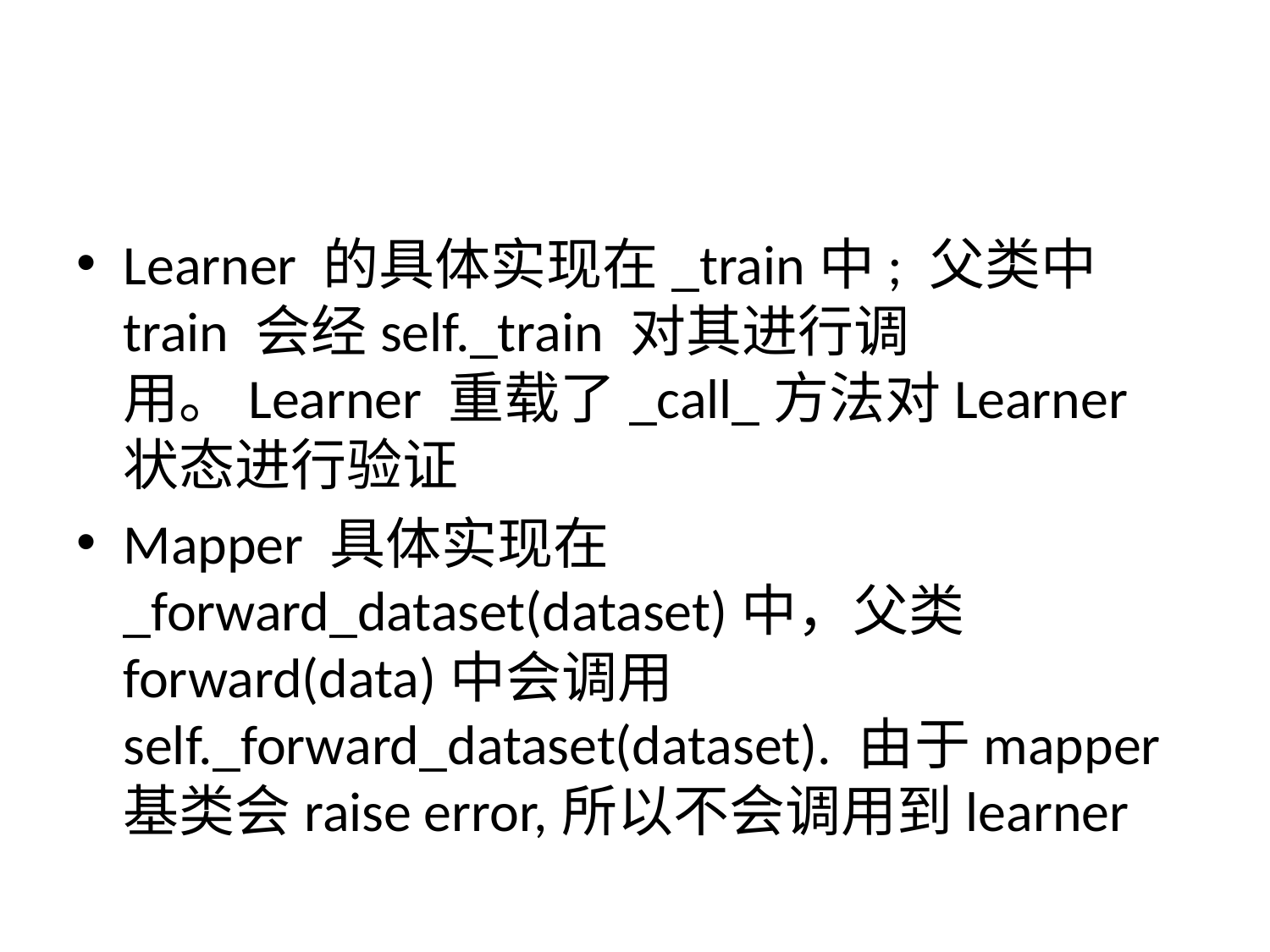

#
Learner 的具体实现在_train中; 父类中train 会经self._train 对其进行调用。Learner 重载了_call_方法对Learner状态进行验证
Mapper 具体实现在_forward_dataset(dataset)中，父类forward(data)中会调用self._forward_dataset(dataset). 由于mapper基类会raise error,所以不会调用到learner